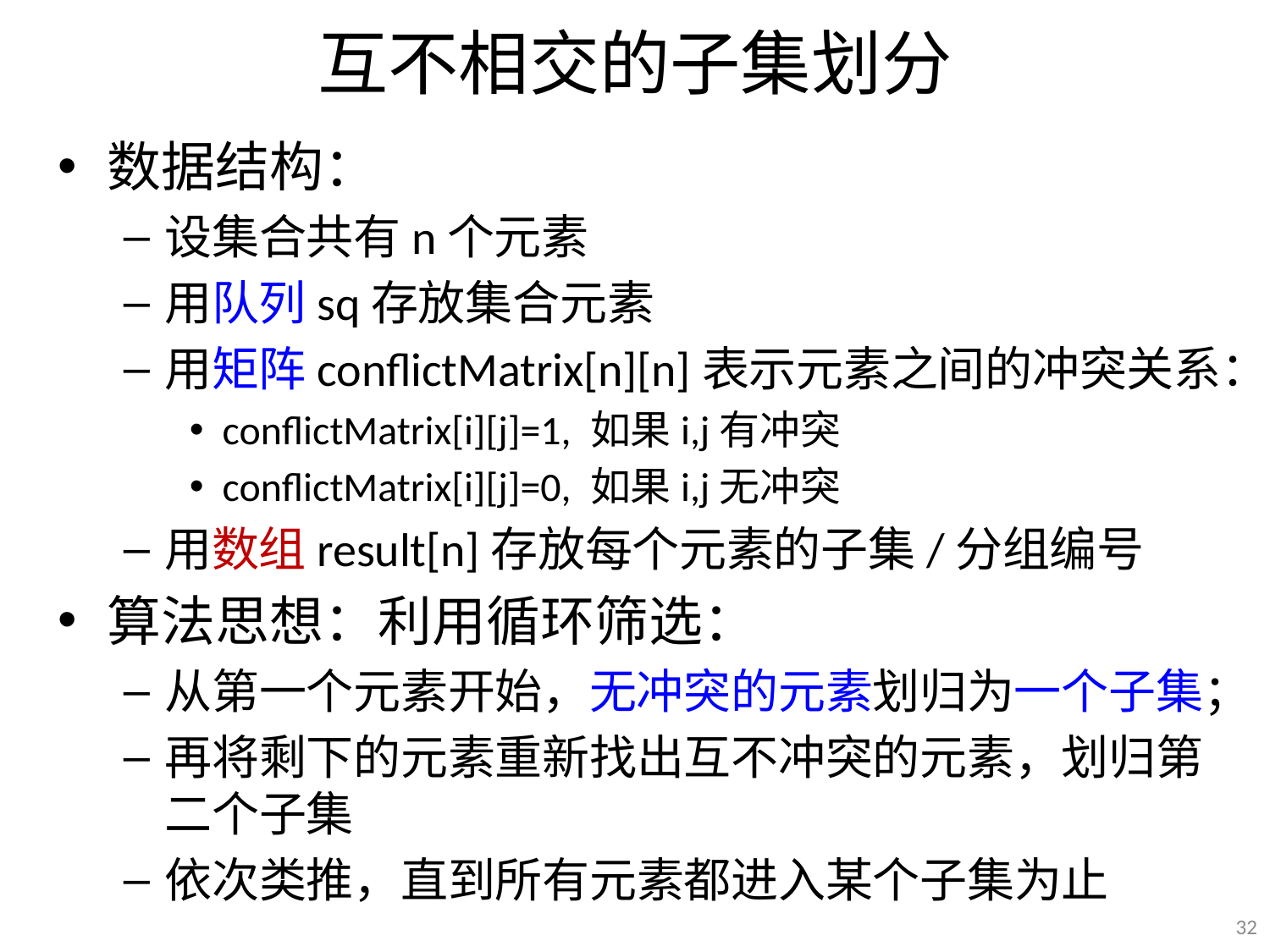

# 互不相交的子集划分
数据结构：
设集合共有n个元素
用队列sq存放集合元素
用矩阵conflictMatrix[n][n]表示元素之间的冲突关系：
conflictMatrix[i][j]=1, 如果i,j有冲突
conflictMatrix[i][j]=0, 如果i,j无冲突
用数组result[n]存放每个元素的子集/分组编号
算法思想：利用循环筛选：
从第一个元素开始，无冲突的元素划归为一个子集；
再将剩下的元素重新找出互不冲突的元素，划归第二个子集
依次类推，直到所有元素都进入某个子集为止
32